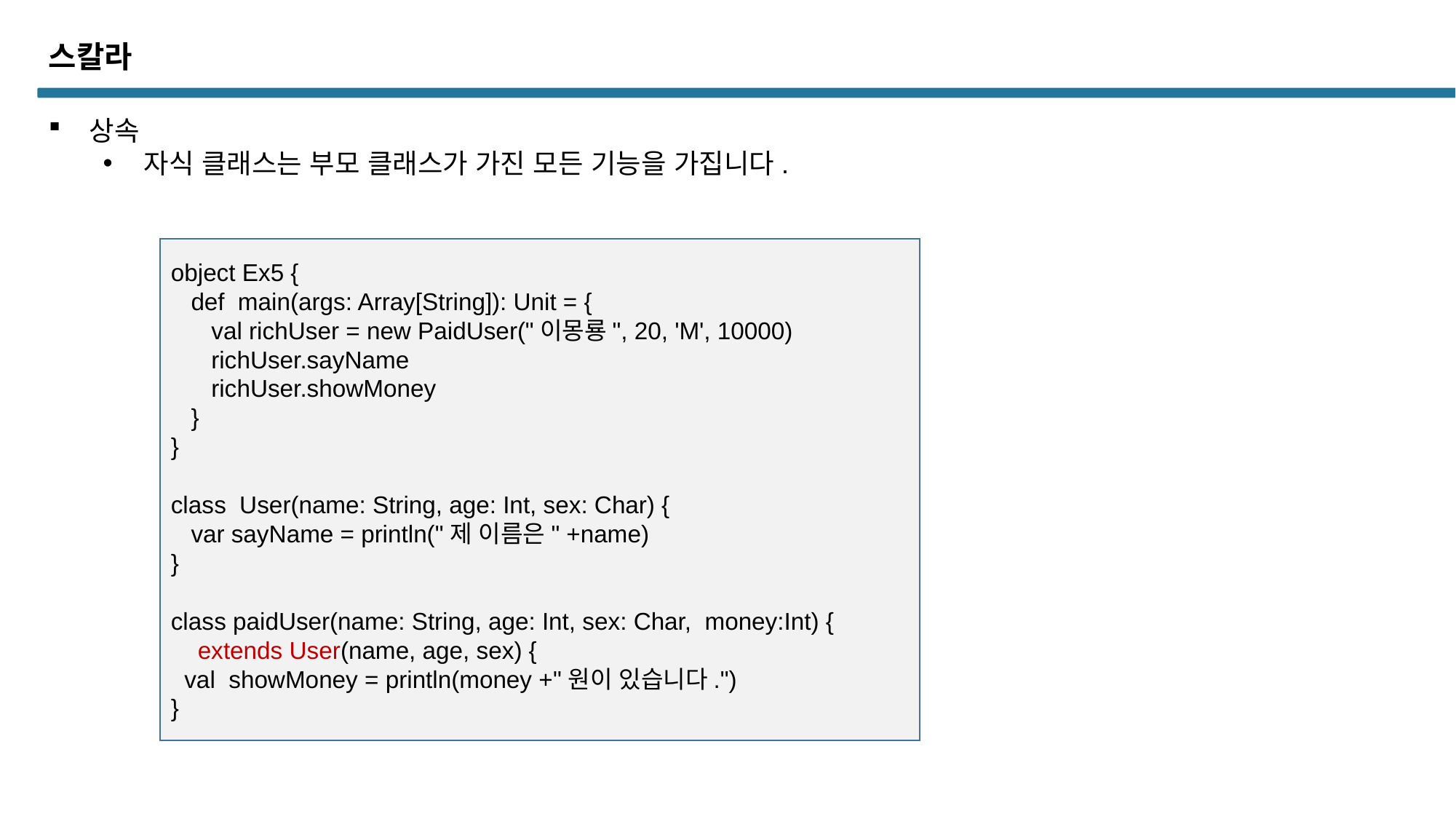

스칼라
상속
자식 클래스는 부모 클래스가 가진 모든 기능을 가집니다.
object Ex5 {
   def  main(args: Array[String]): Unit = {
      val richUser = new PaidUser("이몽룡", 20, 'M', 10000)
      richUser.sayName
      richUser.showMoney
   }
}

class  User(name: String, age: Int, sex: Char) {
   var sayName = println("제 이름은" +name)
}

class paidUser(name: String, age: Int, sex: Char,  money:Int) {
    extends User(name, age, sex) {
  val  showMoney = println(money +"원이 있습니다.")
}